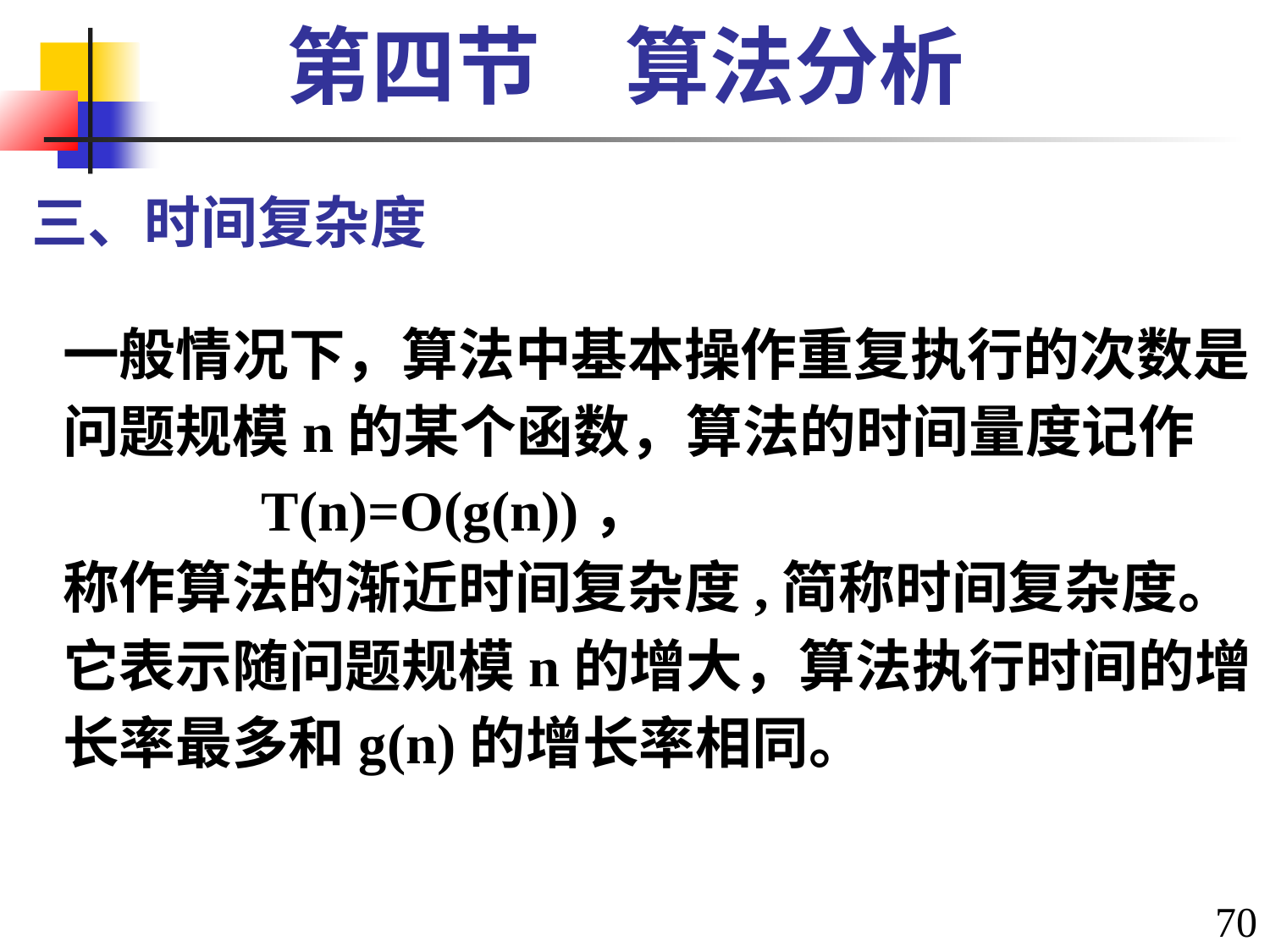

第四节　算法分析
三、时间复杂度
一般情况下，算法中基本操作重复执行的次数是
问题规模n的某个函数，算法的时间量度记作
              T(n)=O(g(n))，
称作算法的渐近时间复杂度,简称时间复杂度。
它表示随问题规模n的增大，算法执行时间的增
长率最多和g(n)的增长率相同。
70